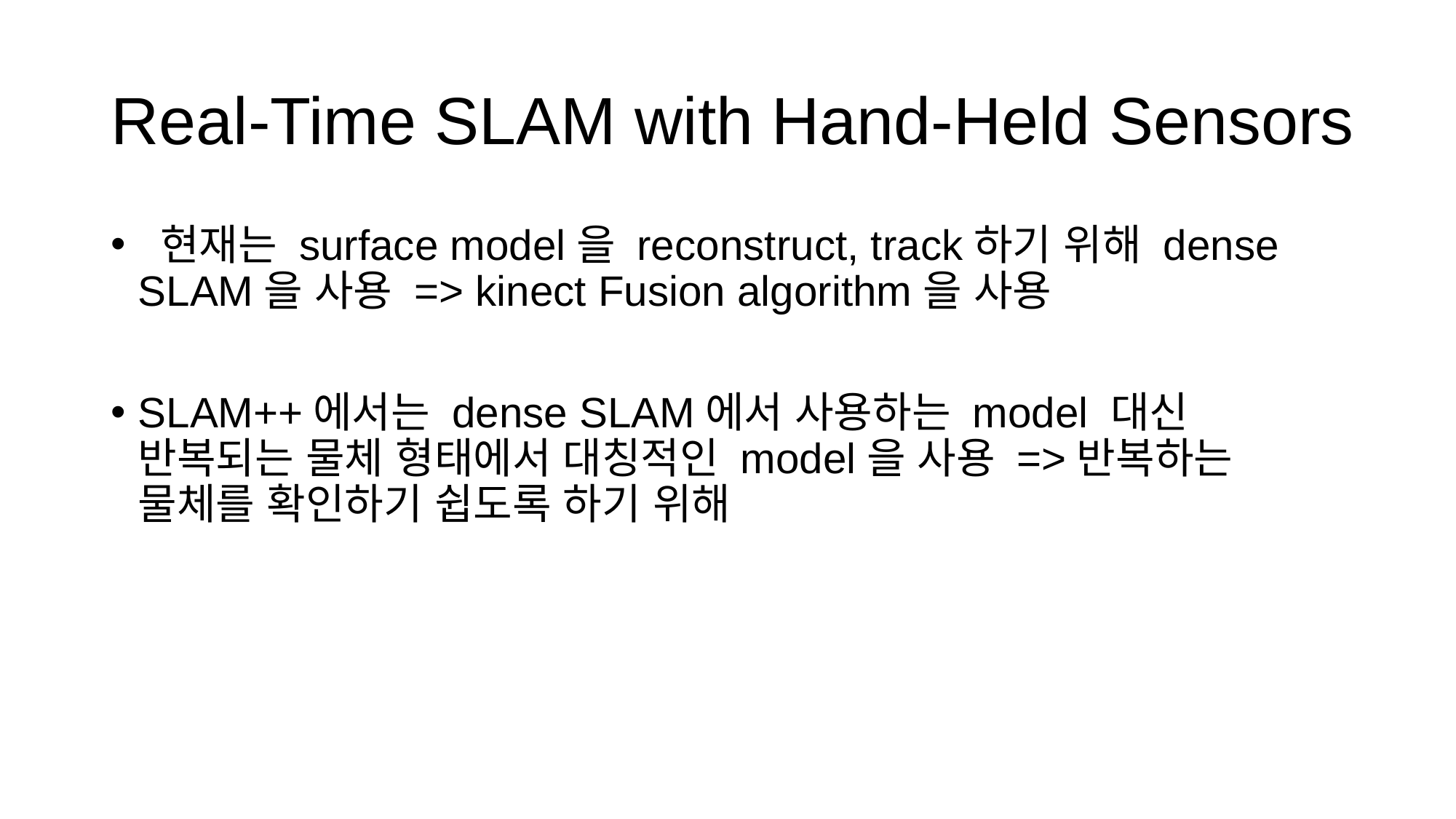

# Real-Time SLAM with Hand-Held Sensors
 현재는 surface model을 reconstruct, track하기 위해 dense SLAM을 사용 => kinect Fusion algorithm을 사용

SLAM++에서는 dense SLAM에서 사용하는 model 대신  반복되는 물체 형태에서 대칭적인 model을 사용 =>반복하는 물체를 확인하기 쉽도록 하기 위해